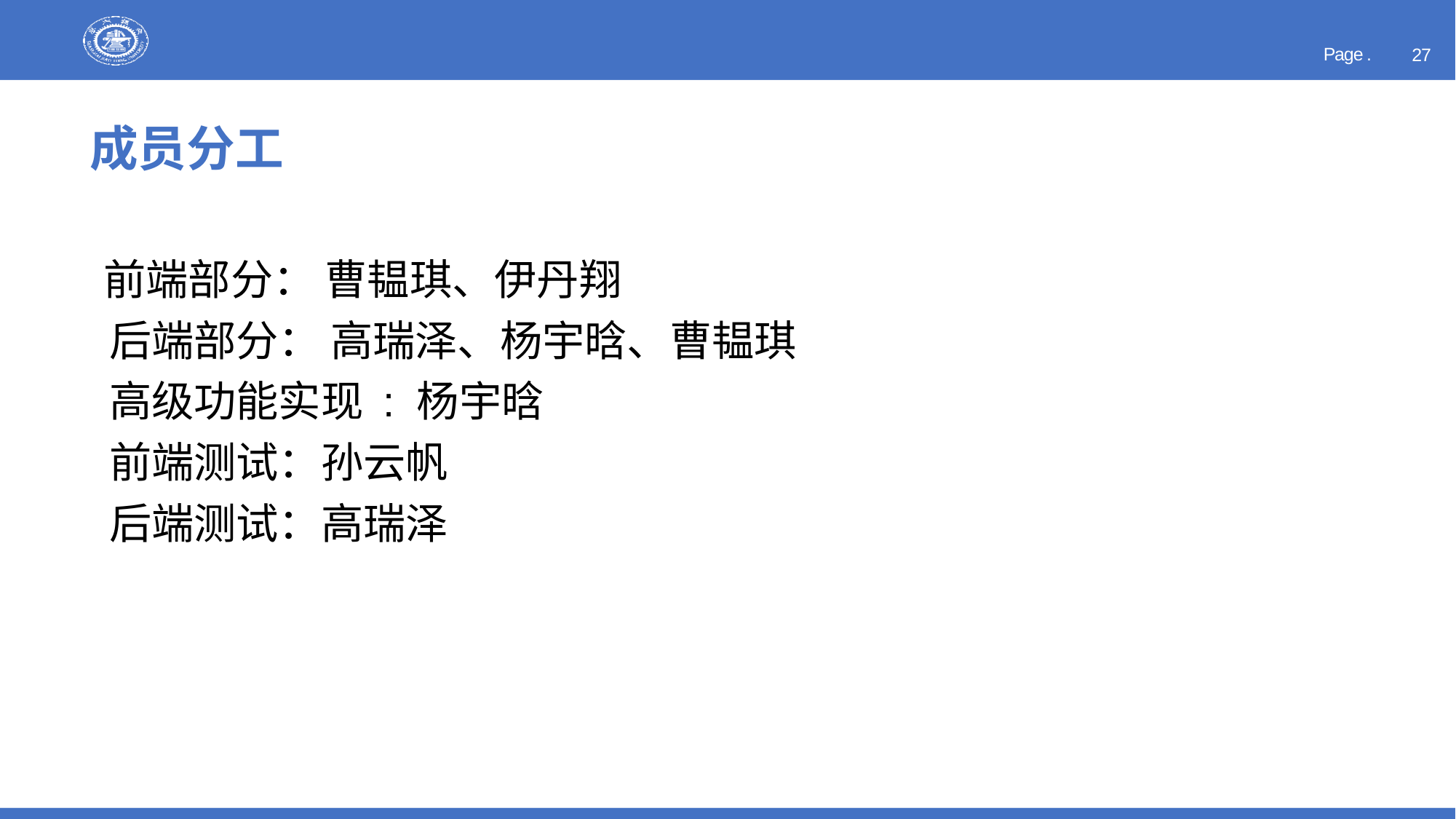

27
# 成员分工
 前端部分： 曹韫琪、伊丹翔
 后端部分： 高瑞泽、杨宇晗、曹韫琪
 高级功能实现 : 杨宇晗
 前端测试：孙云帆
 后端测试：高瑞泽